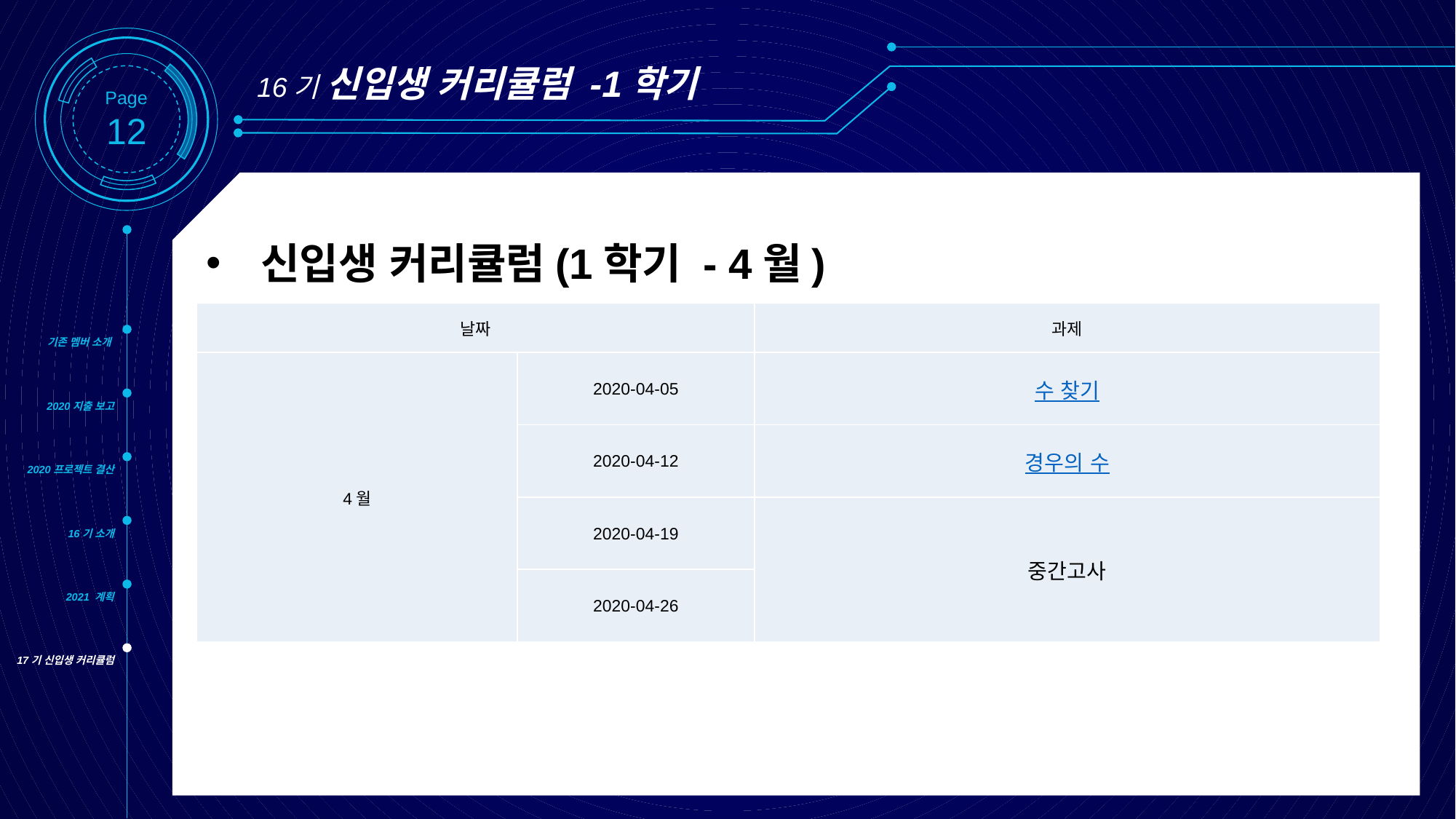

Page12
16기 신입생 커리큘럼 -1학기

신입생 커리큘럼(1학기 - 4월)

기존 멤버 소개
2020지출 보고
2020프로젝트 결산
16기 소개
2021 계획
17기 신입생 커리큘럼
| 날짜 |  | 과제 |
| --- | --- | --- |
| 4월 | 2020-04-05 | 수 찾기 |
|  | 2020-04-12 | 경우의 수 |
|  | 2020-04-19 | 중간고사 |
|  | 2020-04-26 |  |